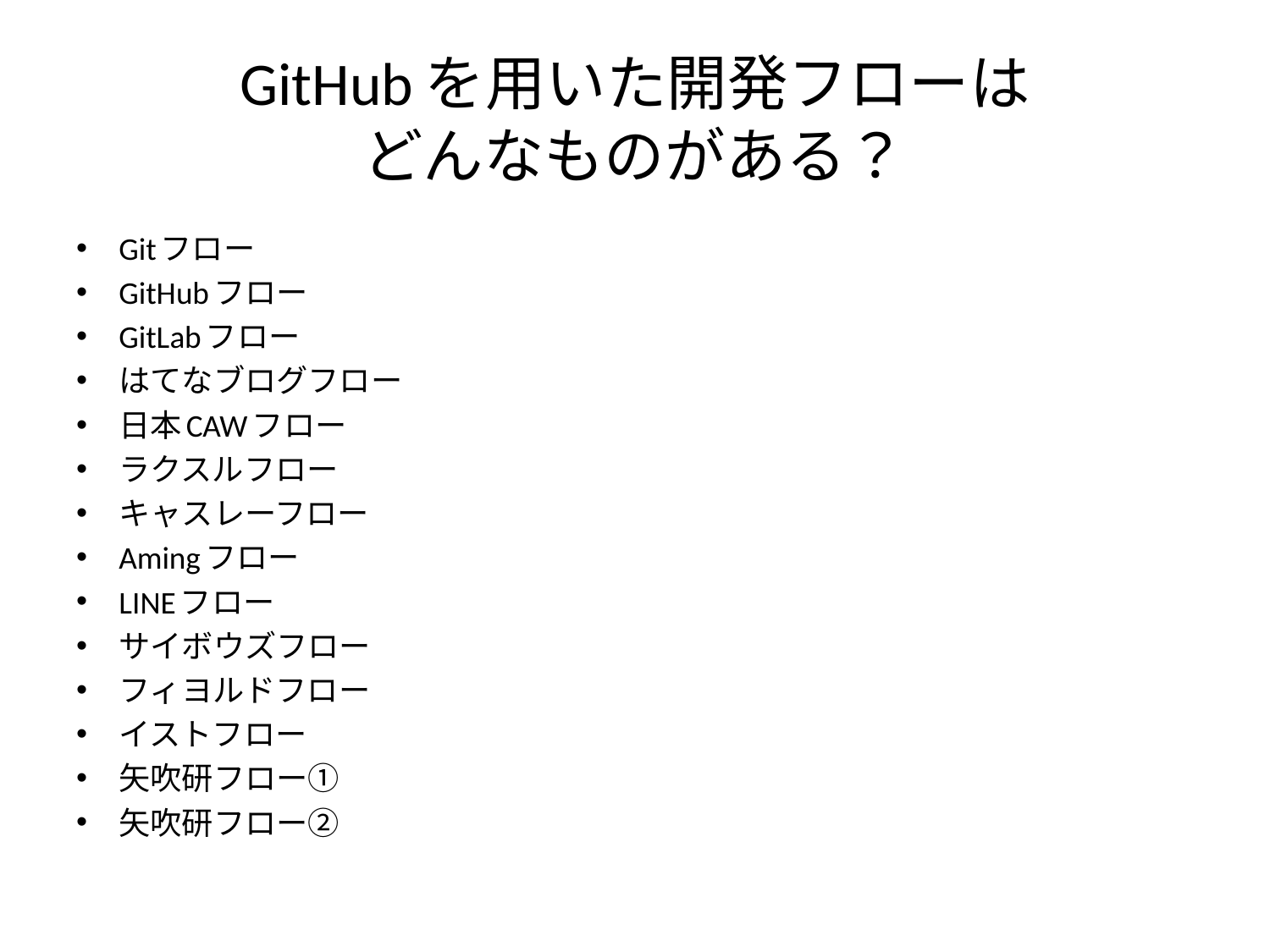

# GitHubを用いた開発フローは どんなものがある？
Gitフロー
GitHubフロー
GitLabフロー
はてなブログフロー
日本CAWフロー
ラクスルフロー
キャスレーフロー
Amingフロー
LINEフロー
サイボウズフロー
フィヨルドフロー
イストフロー
矢吹研フロー①
矢吹研フロー②